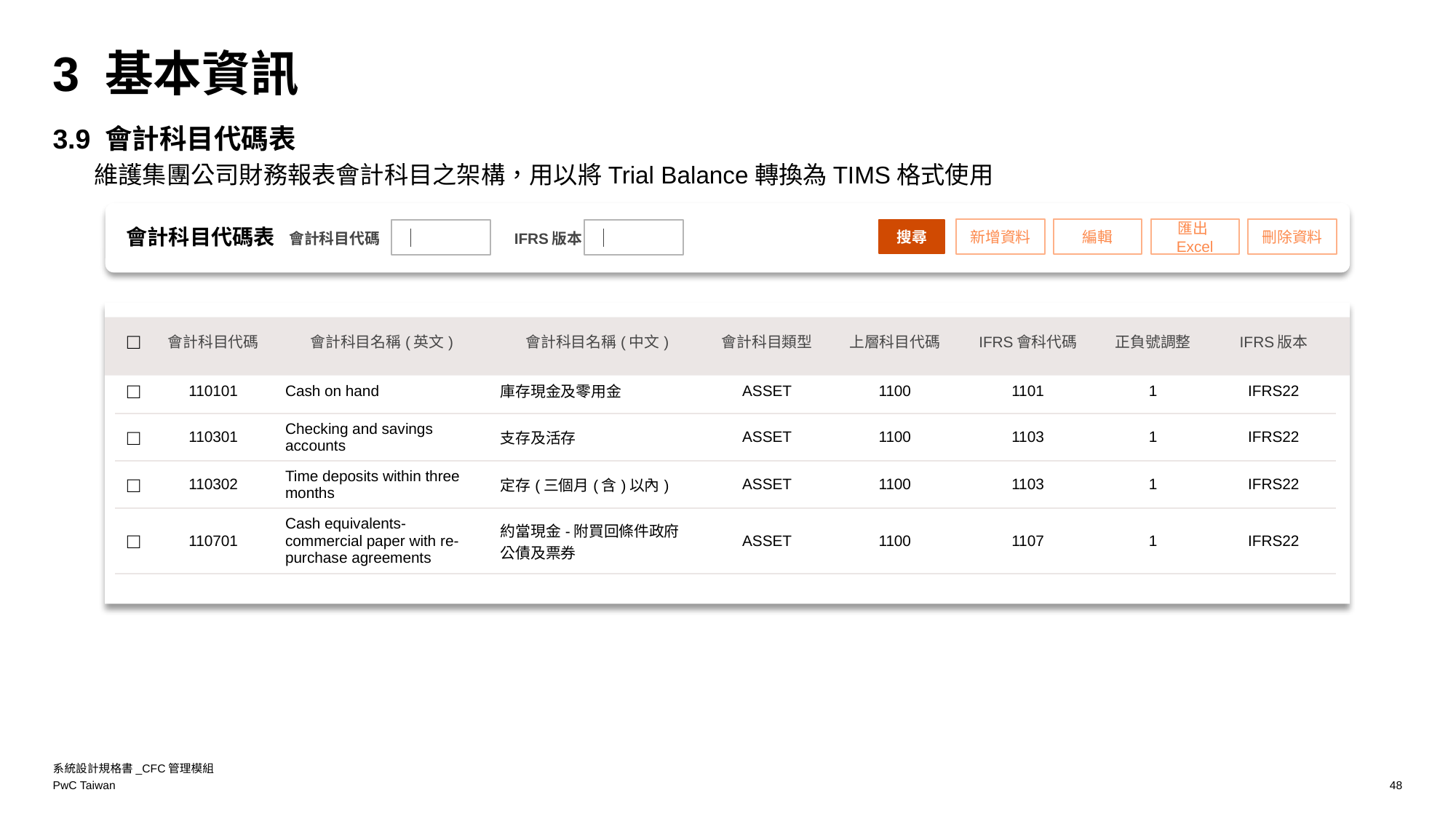

# 3 基本資訊
3.9 會計科目代碼表

維護集團公司財務報表會計科目之架構，用以將Trial Balance轉換為TIMS格式使用

新增資料
編輯
匯出Excel
刪除資料
｜
｜
搜尋
會計科目代碼表
會計科目代碼
IFRS版本

| □ | 會計科目代碼 | 會計科目名稱(英文) | 會計科目名稱(中文) | 會計科目類型 | 上層科目代碼 | IFRS會科代碼 | 正負號調整 | IFRS版本 |
| --- | --- | --- | --- | --- | --- | --- | --- | --- |
| □ | 110101 | Cash on hand | 庫存現金及零用金 | ASSET | 1100 | 1101 | 1 | IFRS22 |
| □ | 110301 | Checking and savings accounts | 支存及活存 | ASSET | 1100 | 1103 | 1 | IFRS22 |
| □ | 110302 | Time deposits within three months | 定存(三個月(含)以內) | ASSET | 1100 | 1103 | 1 | IFRS22 |
| □ | 110701 | Cash equivalents-commercial paper with re-purchase agreements | 約當現金-附買回條件政府公債及票券 | ASSET | 1100 | 1107 | 1 | IFRS22 |

系統設計規格書_CFC管理模組
48